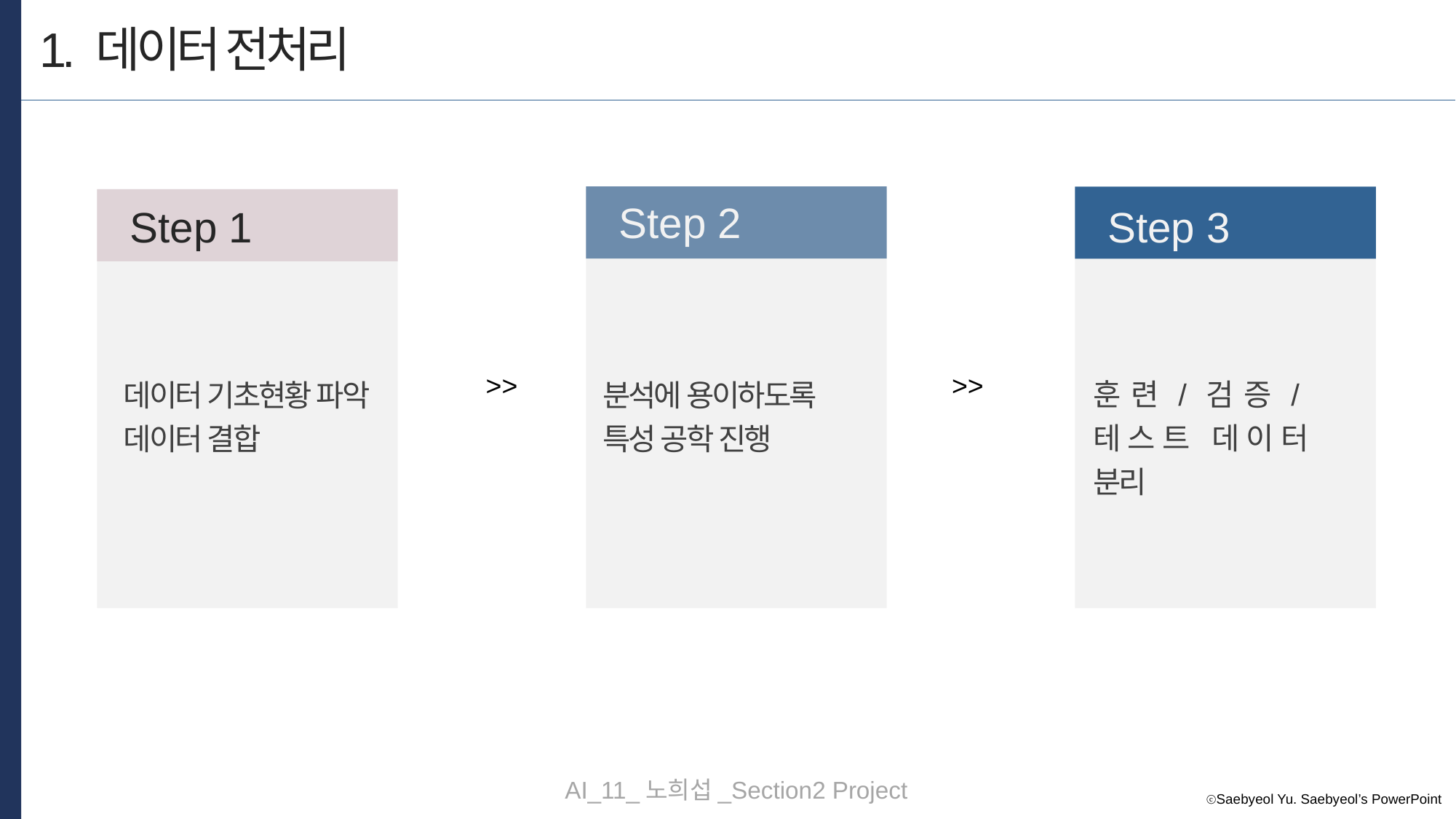

1. 데이터 전처리

Step 2
Step 1
Step 3
훈련/검증/테스트 데이터 분리
데이터 기초현황 파악
데이터 결합
>>
분석에 용이하도록
특성 공학 진행
>>
AI_11_노희섭_Section2 Project